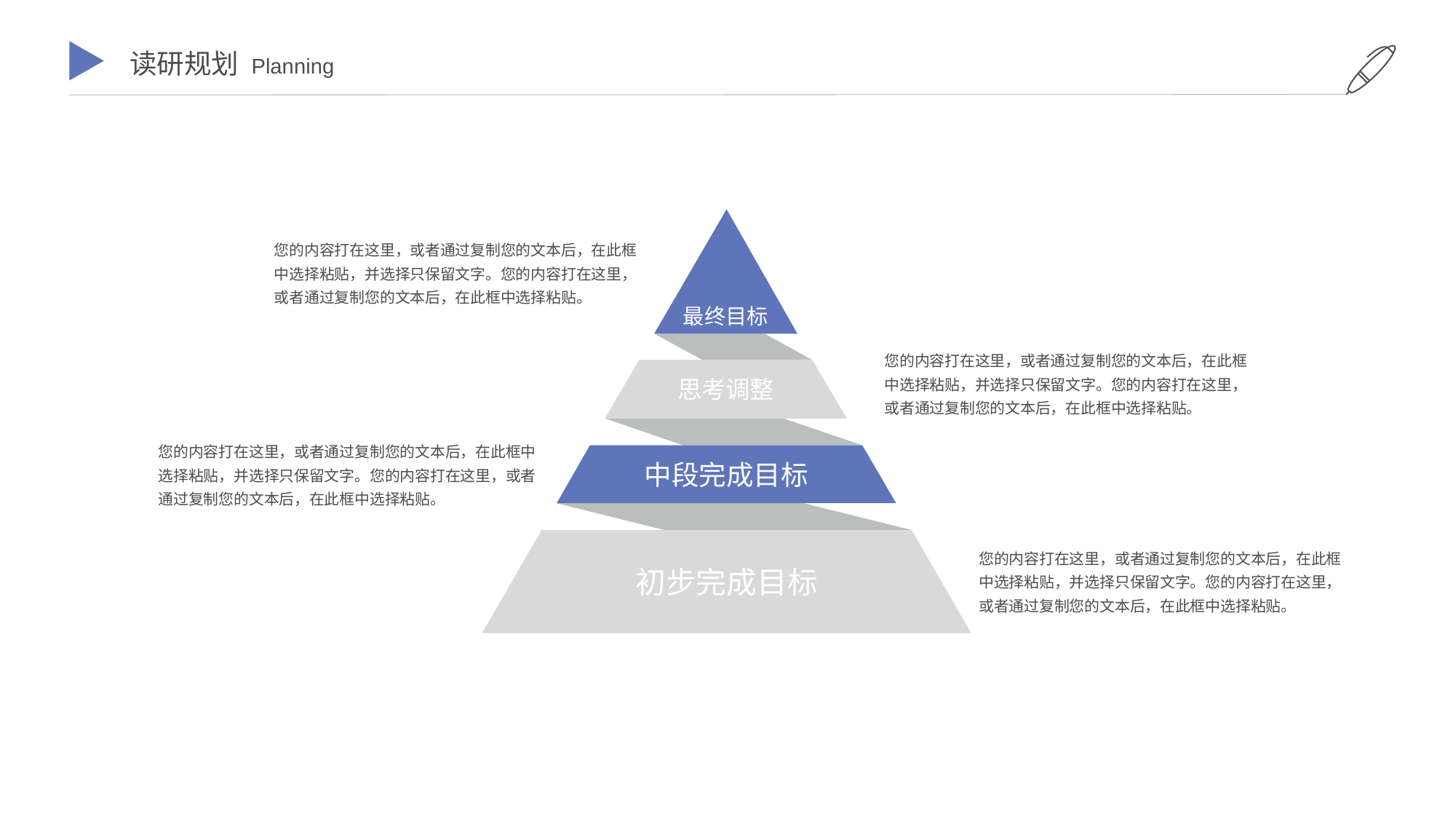

读研规划 Planning

最终目标
您的内容打在这里，或者通过复制您的文本后，在此框中选择粘贴，并选择只保留文字。您的内容打在这里，或者通过复制您的文本后，在此框中选择粘贴。

您的内容打在这里，或者通过复制您的文本后，在此框中选择粘贴，并选择只保留文字。您的内容打在这里，或者通过复制您的文本后，在此框中选择粘贴。
思考调整

您的内容打在这里，或者通过复制您的文本后，在此框中选择粘贴，并选择只保留文字。您的内容打在这里，或者通过复制您的文本后，在此框中选择粘贴。
中段完成目标

初步完成目标
您的内容打在这里，或者通过复制您的文本后，在此框中选择粘贴，并选择只保留文字。您的内容打在这里，或者通过复制您的文本后，在此框中选择粘贴。